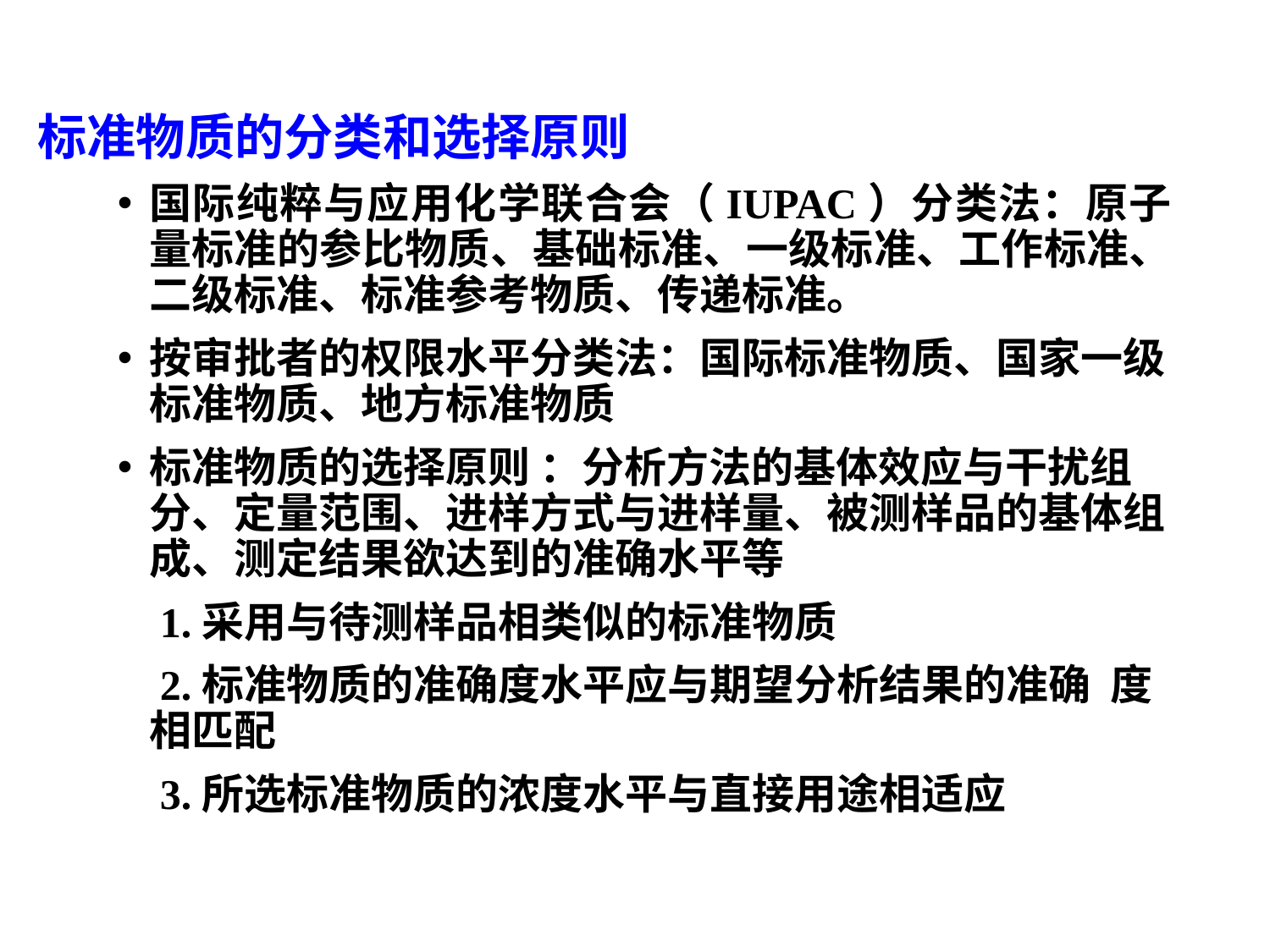

# 标准物质的分类和选择原则
国际纯粹与应用化学联合会（IUPAC）分类法：原子量标准的参比物质、基础标准、一级标准、工作标准、二级标准、标准参考物质、传递标准。
按审批者的权限水平分类法：国际标准物质、国家一级标准物质、地方标准物质
标准物质的选择原则 ：分析方法的基体效应与干扰组分、定量范围、进样方式与进样量、被测样品的基体组成、测定结果欲达到的准确水平等
    1.采用与待测样品相类似的标准物质
    2.标准物质的准确度水平应与期望分析结果的准确  度相匹配
    3.所选标准物质的浓度水平与直接用途相适应